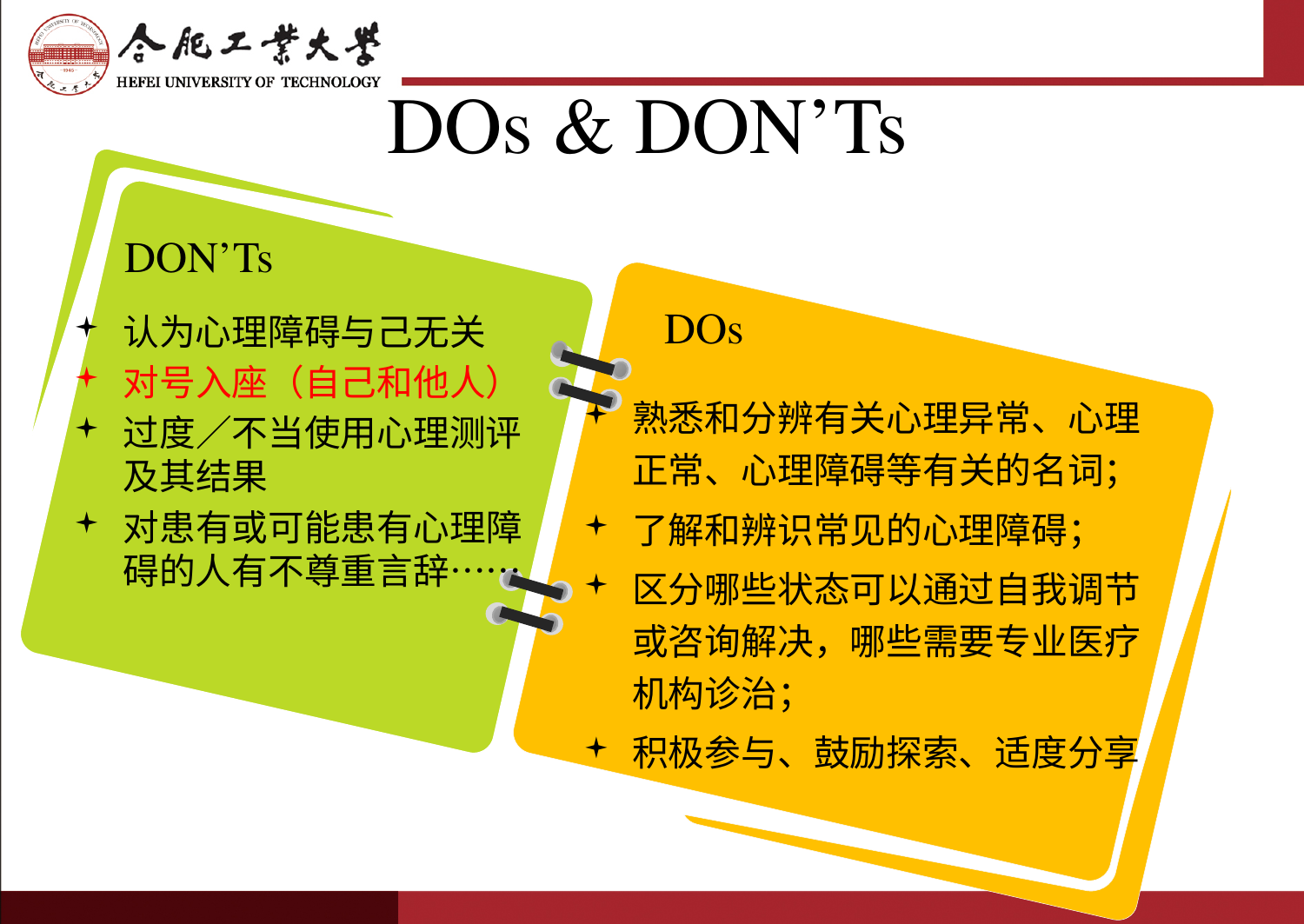

# DOs & DON’Ts

DON’Ts
DOs

认为心理障碍与己无关
对号入座（自己和他人）
过度／不当使用心理测评及其结果
对患有或可能患有心理障碍的人有不尊重言辞……

熟悉和分辨有关心理异常、心理正常、心理障碍等有关的名词；
了解和辨识常见的心理障碍；
区分哪些状态可以通过自我调节或咨询解决，哪些需要专业医疗机构诊治；
积极参与、鼓励探索、适度分享